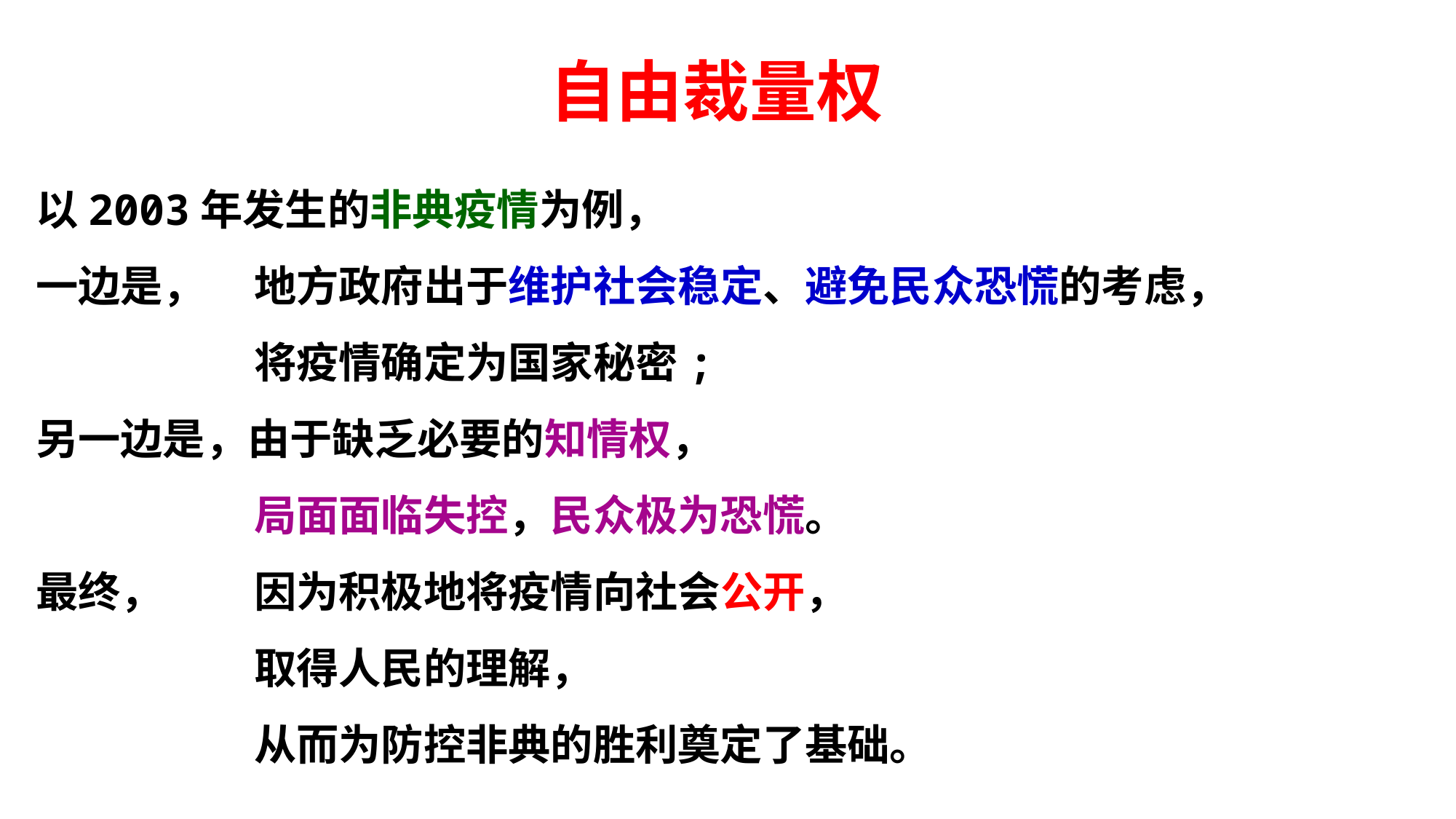

# 自由裁量权
以2003年发生的非典疫情为例，
一边是，	地方政府出于维护社会稳定、避免民众恐慌的考虑，
		将疫情确定为国家秘密;
另一边是，由于缺乏必要的知情权，
		局面面临失控，民众极为恐慌。
最终，	因为积极地将疫情向社会公开，
		取得人民的理解，
		从而为防控非典的胜利奠定了基础。